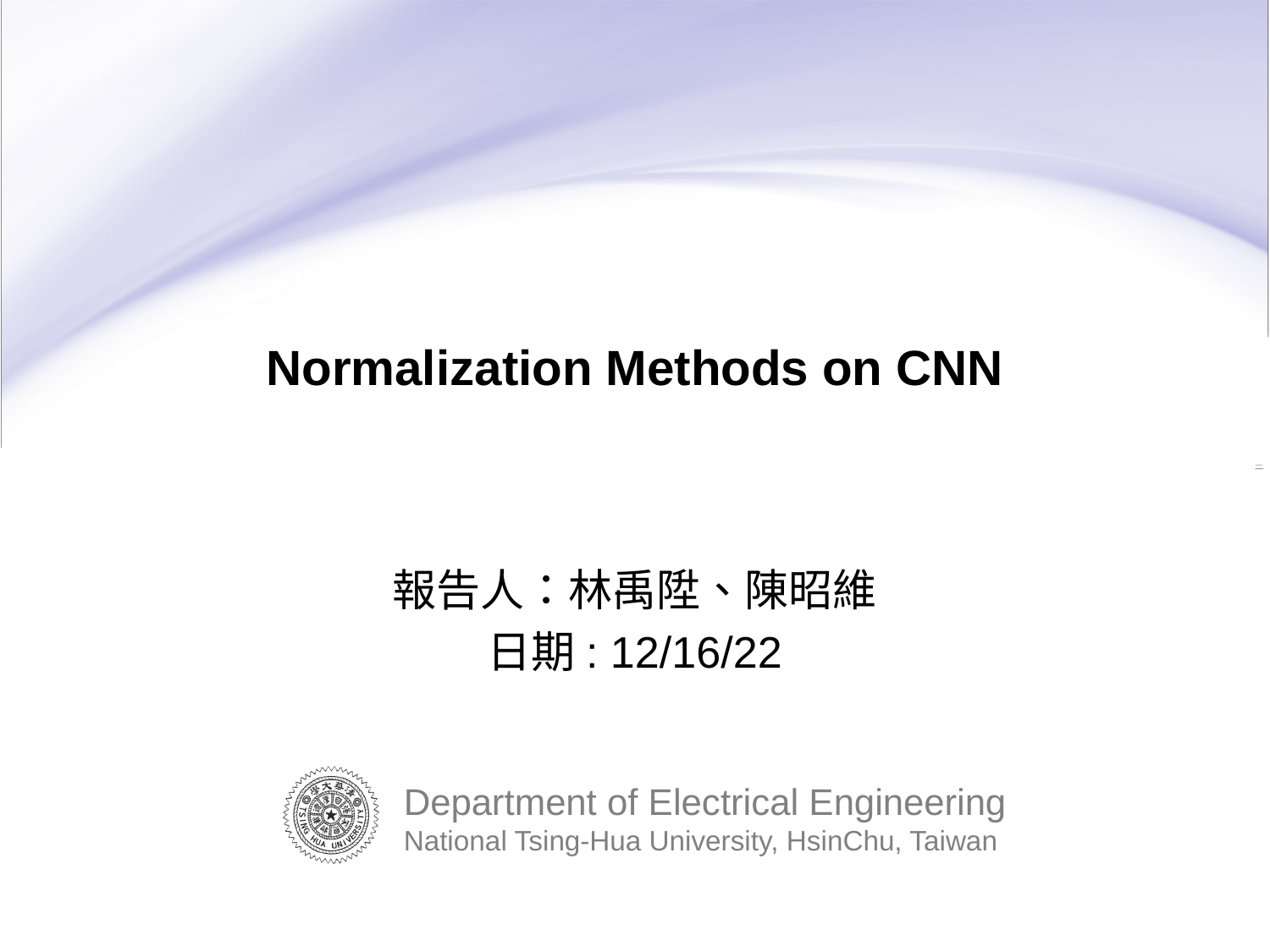

# Normalization Methods on CNN
報告人：林禹陞、陳昭維
日期: 12/16/22